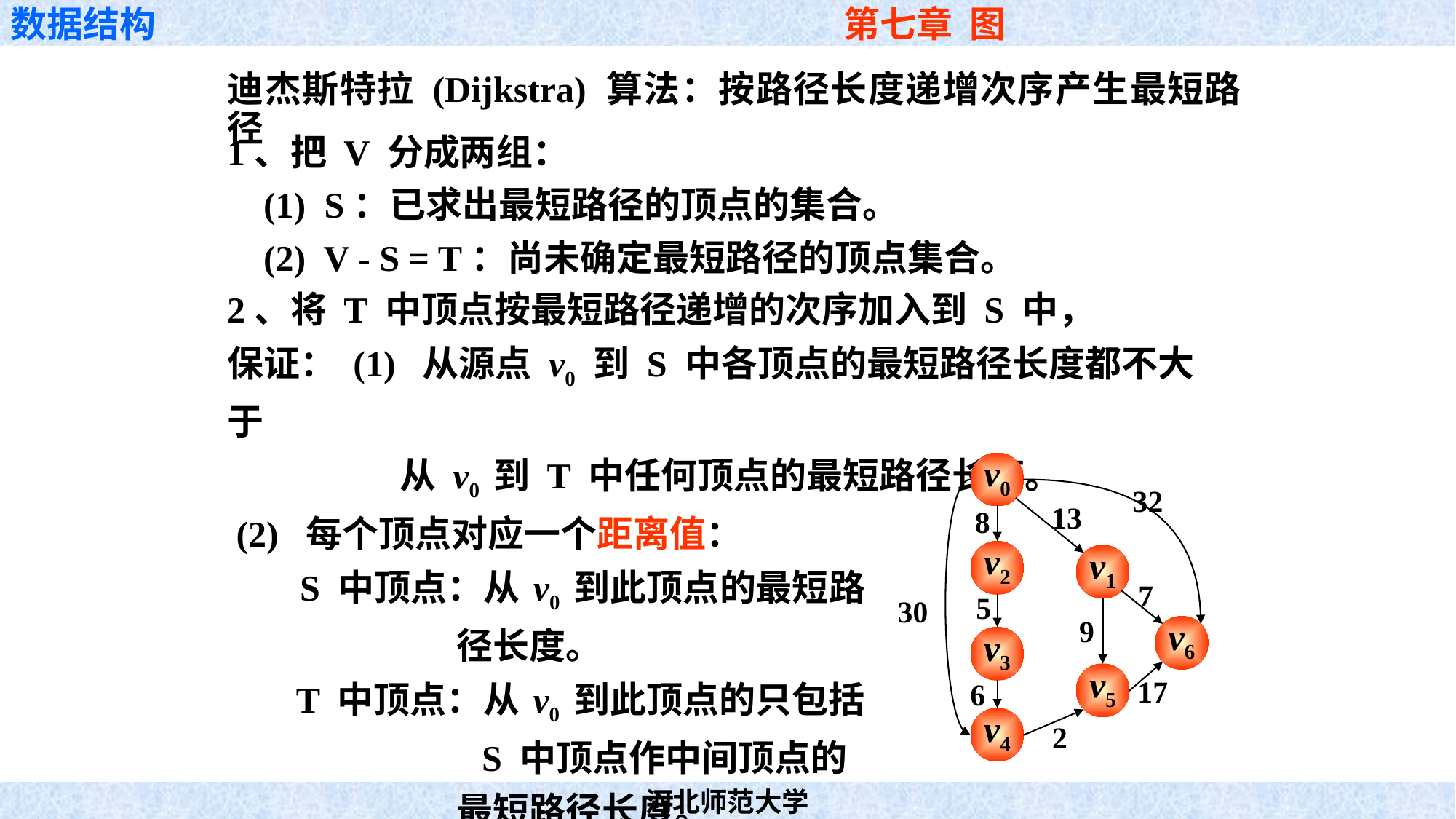

迪杰斯特拉 (Dijkstra) 算法：按路径长度递增次序产生最短路径
1、把 V 分成两组：
    (1)  S：已求出最短路径的顶点的集合。
    (2)  V - S = T：尚未确定最短路径的顶点集合。
2、将 T 中顶点按最短路径递增的次序加入到 S 中，
保证： (1)  从源点 v0 到 S 中各顶点的最短路径长度都不大于
                    从 v0 到 T 中任何顶点的最短路径长度。
 (2)  每个顶点对应一个距离值：
        S 中顶点：从 v0 到此顶点的最短路
                           径长度。
        T 中顶点：从 v0 到此顶点的只包括
                            S 中顶点作中间顶点的
                           最短路径长度。
v0
32
13
8
v2
v1
7
5
30
9
v6
v3
v5
17
6
v4
2